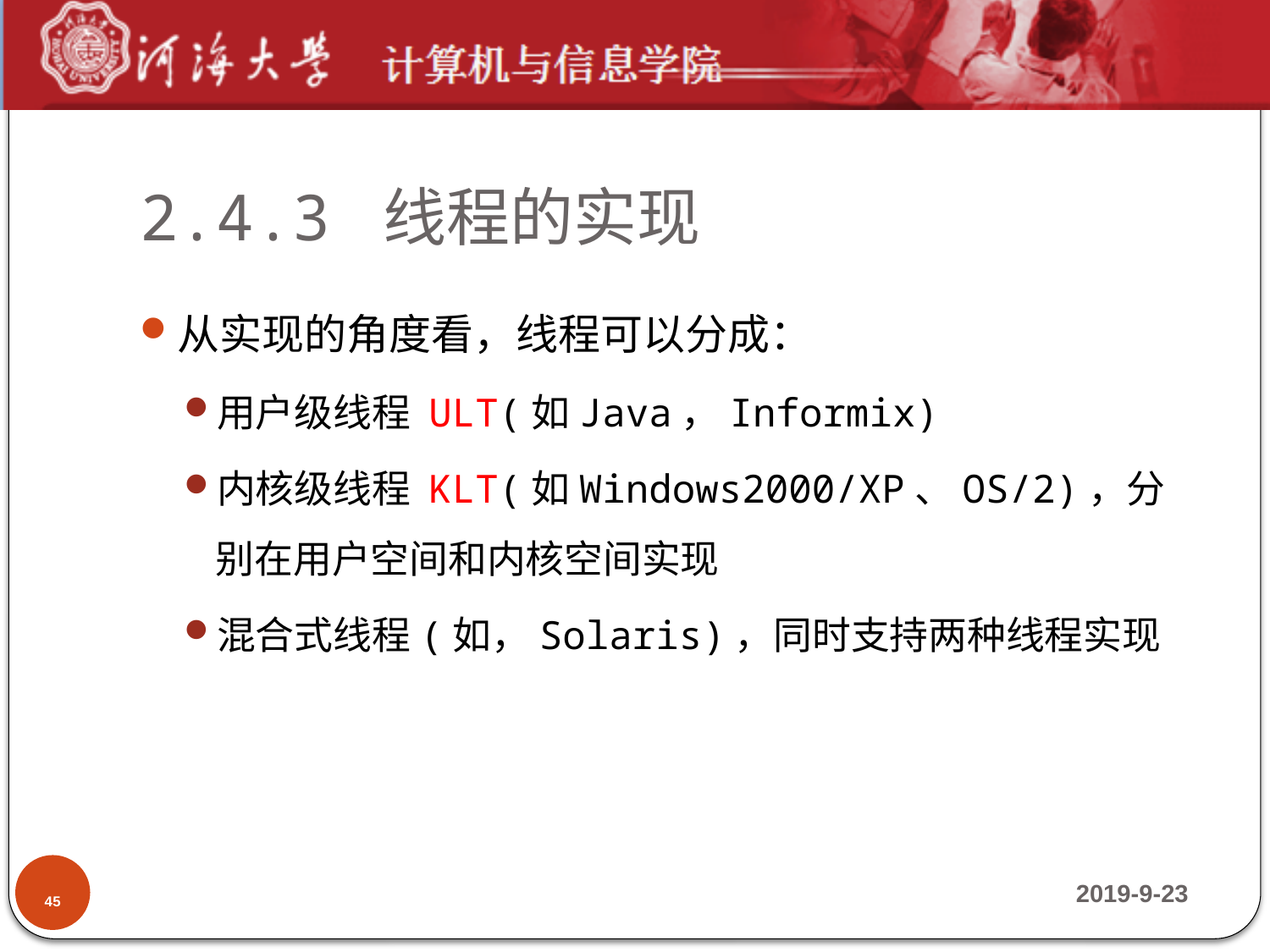

# 2.4.3 线程的实现
从实现的角度看，线程可以分成：
用户级线程 ULT(如Java，Informix)
内核级线程 KLT(如Windows2000/XP、OS/2)，分别在用户空间和内核空间实现
混合式线程(如，Solaris)，同时支持两种线程实现

45
2019-9-23